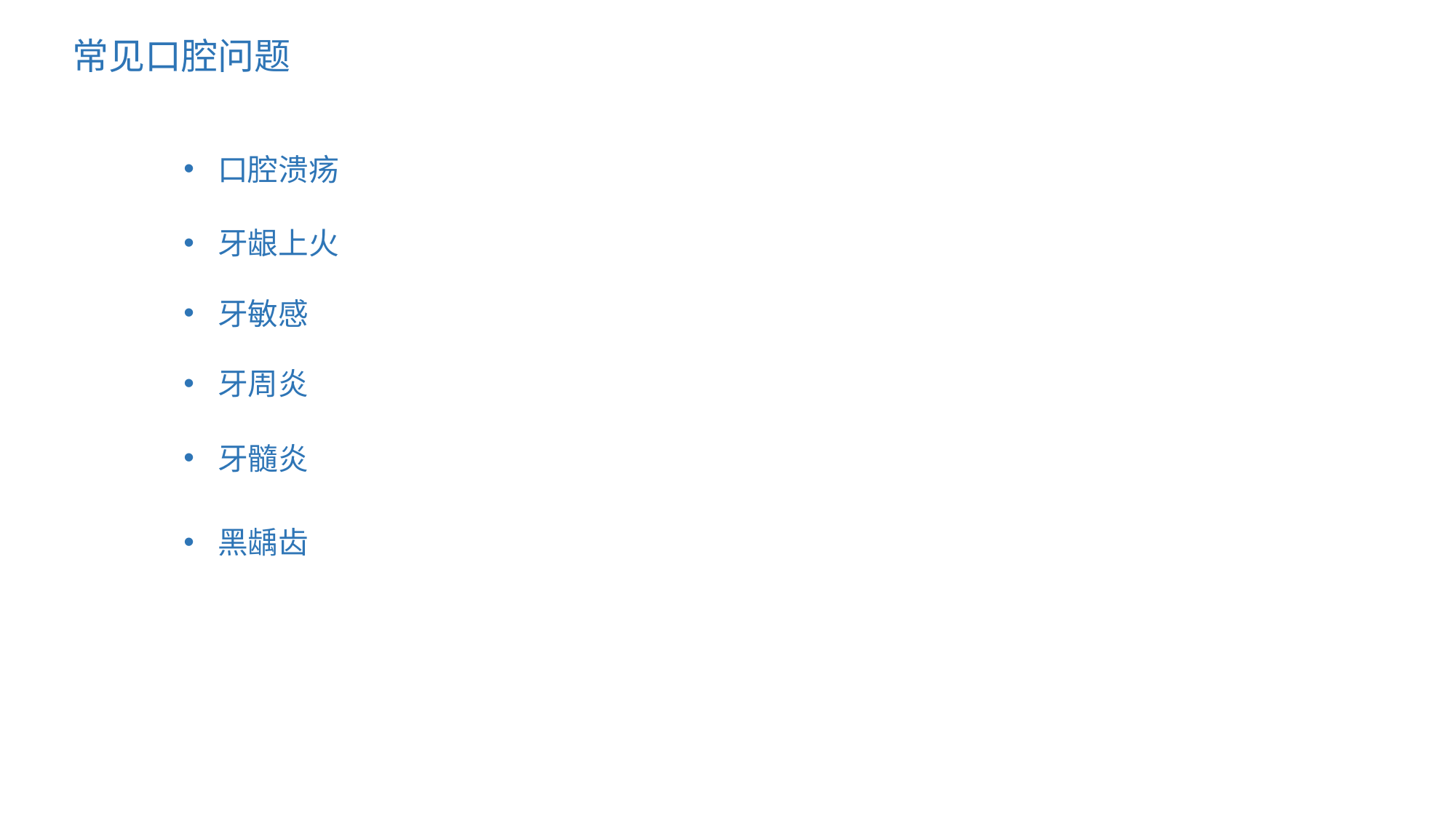

常见口腔问题
口腔溃疡
牙龈上火
牙敏感
牙周炎
牙髓炎
黑龋齿